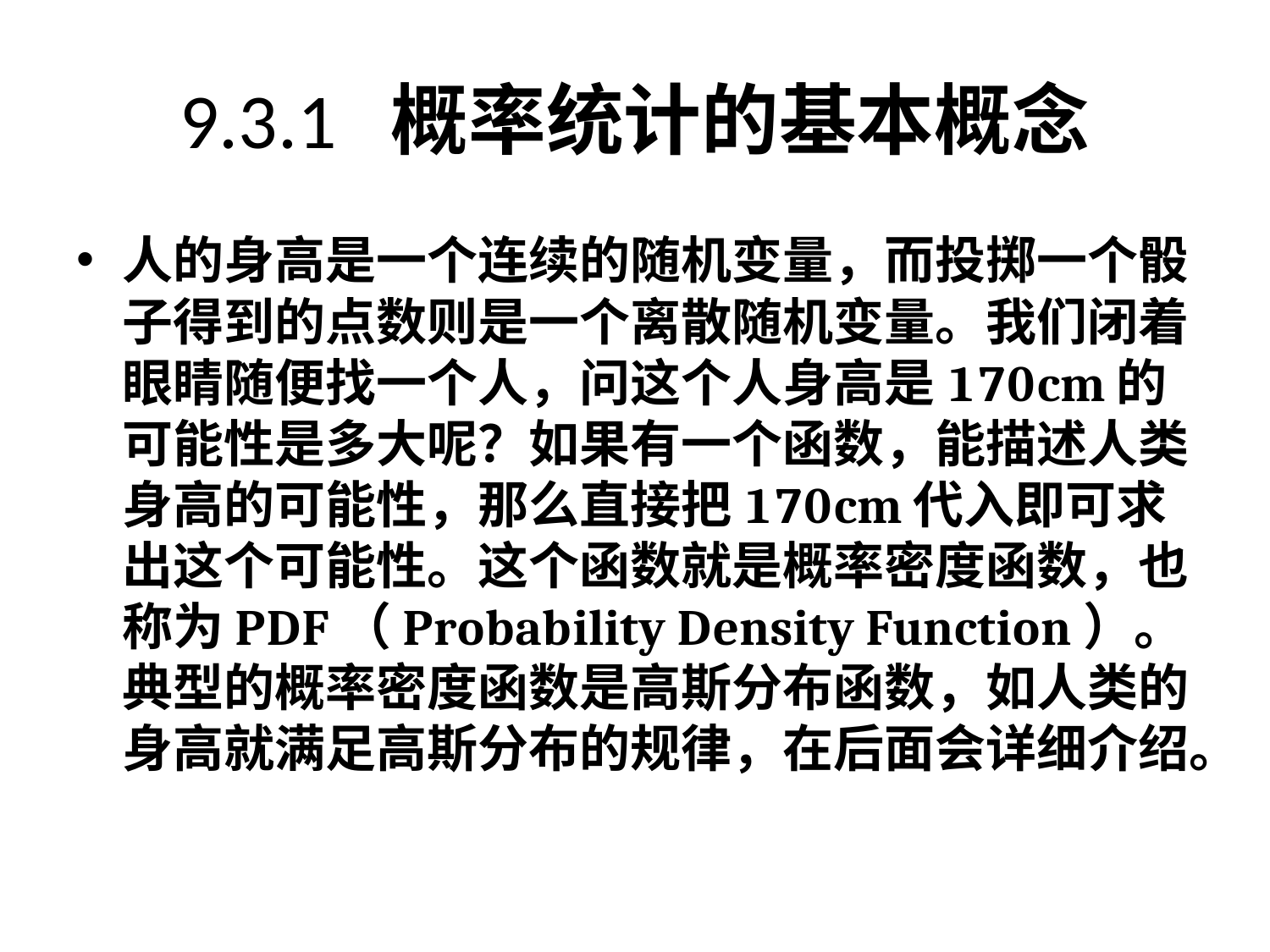

# 9.3.1  概率统计的基本概念
人的身高是一个连续的随机变量，而投掷一个骰子得到的点数则是一个离散随机变量。我们闭着眼睛随便找一个人，问这个人身高是170cm的可能性是多大呢？如果有一个函数，能描述人类身高的可能性，那么直接把170cm代入即可求出这个可能性。这个函数就是概率密度函数，也称为PDF（Probability Density Function）。典型的概率密度函数是高斯分布函数，如人类的身高就满足高斯分布的规律，在后面会详细介绍。